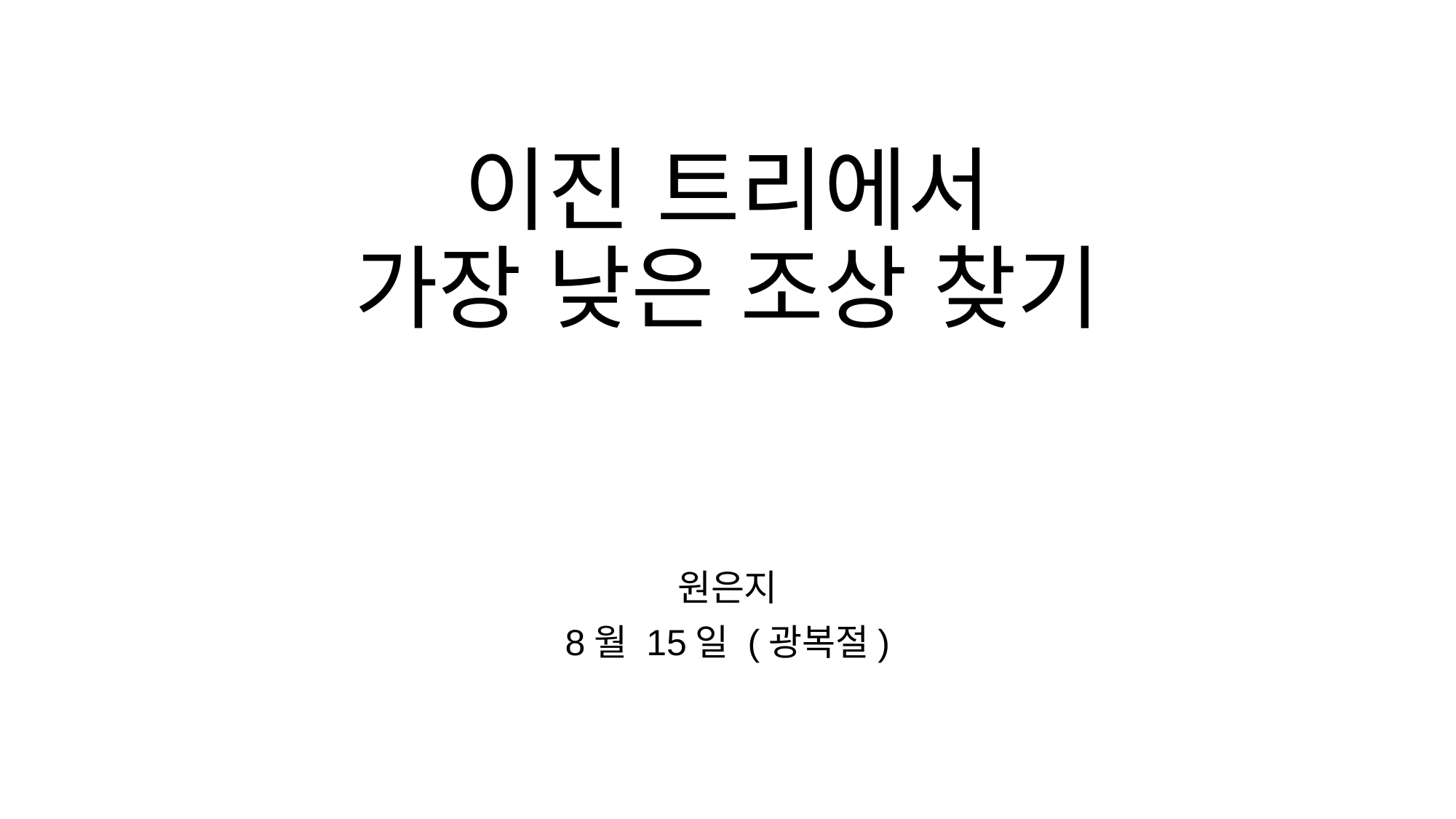

# 이진 트리에서 가장 낮은 조상 찾기

원은지
8월 15일 (광복절)